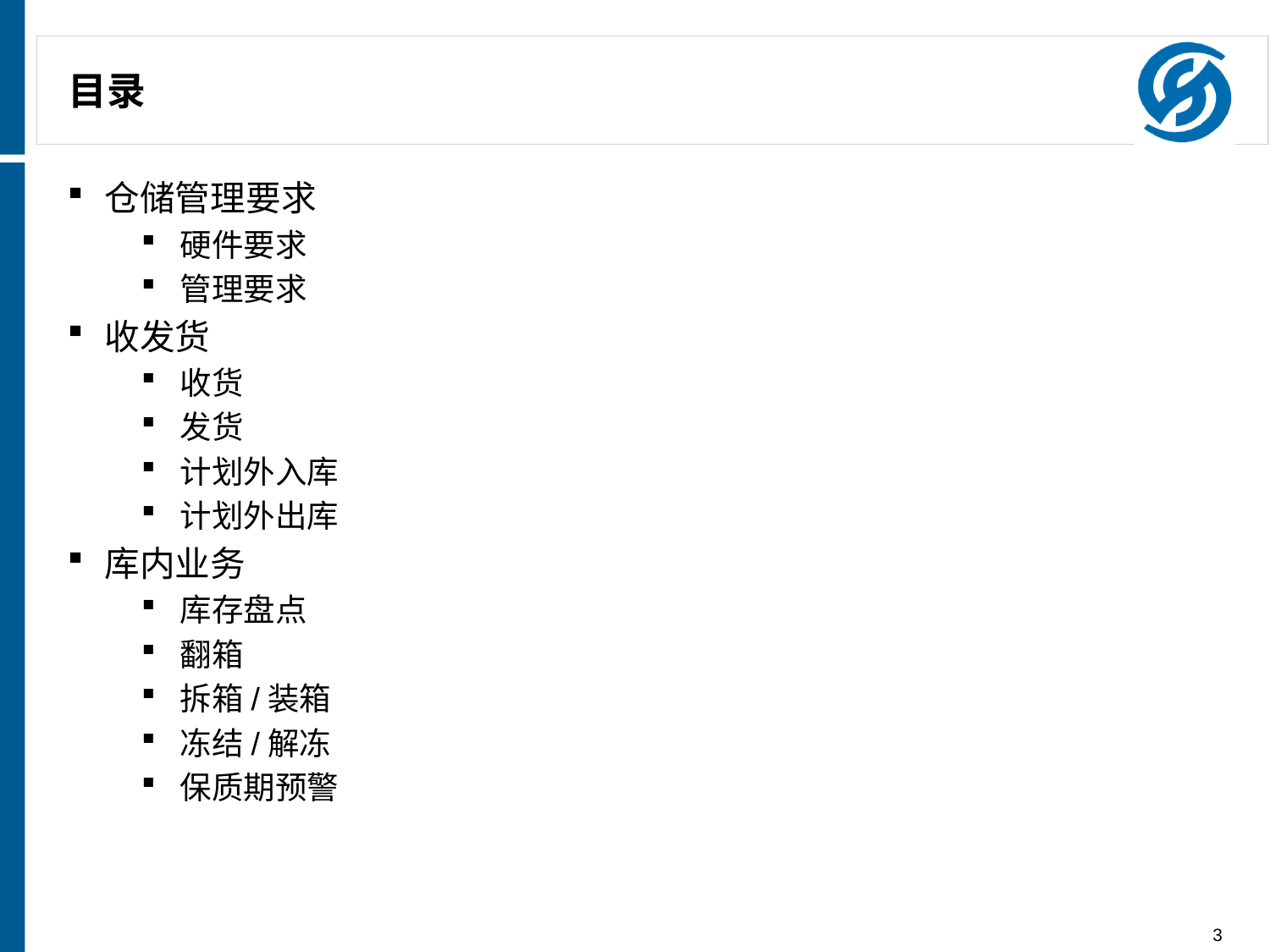

# 目录
仓储管理要求
硬件要求
管理要求
收发货
收货
发货
计划外入库
计划外出库
库内业务
库存盘点
翻箱
拆箱/装箱
冻结/解冻
保质期预警
3